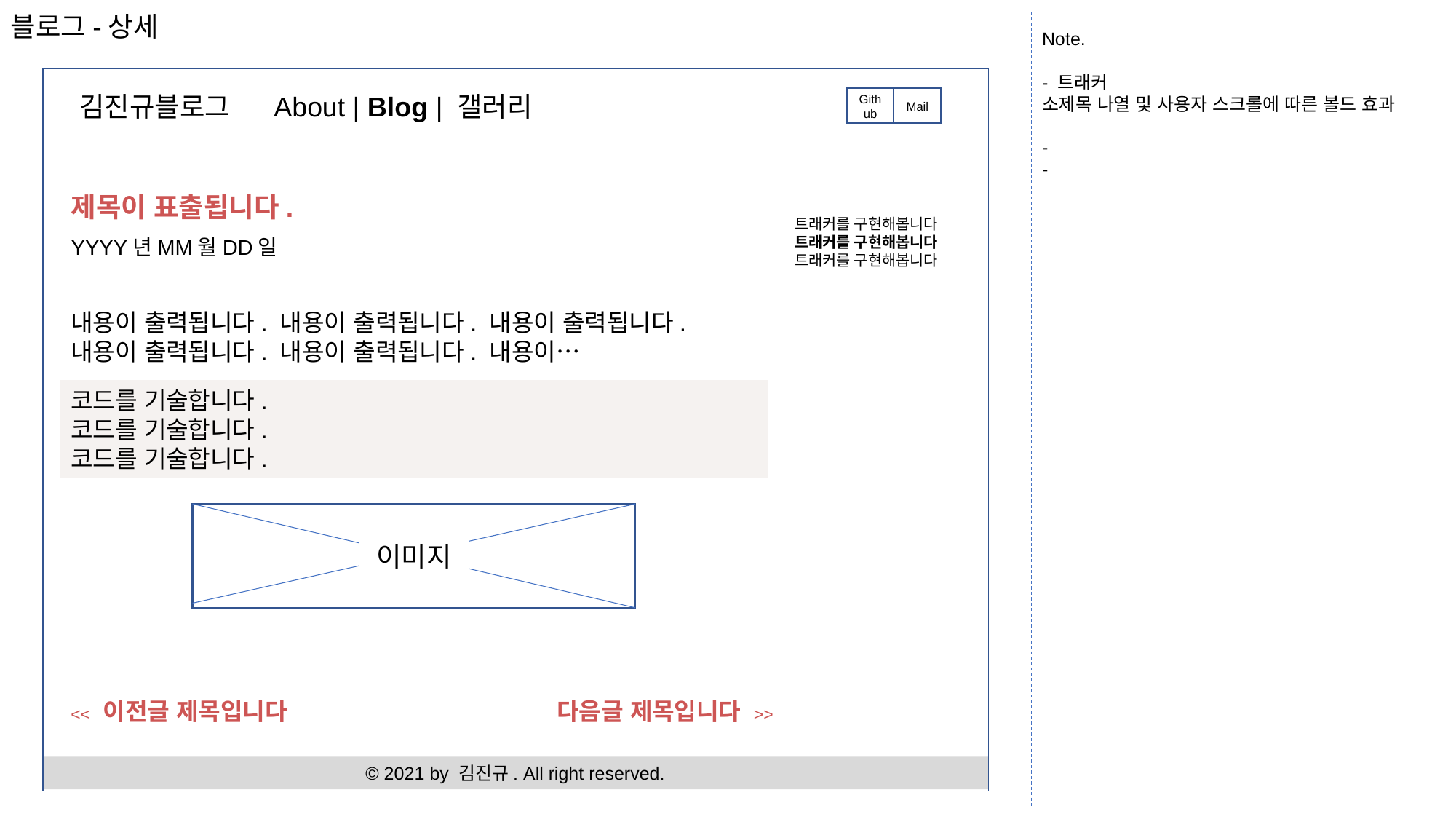

Note.

- 트래커
소제목 나열 및 사용자 스크롤에 따른 볼드 효과

-
-

블로그-상세

김진규블로그
About | Blog | 갤러리
Github
Mail
제목이 표출됩니다.
트래커를 구현해봅니다
트래커를 구현해봅니다
트래커를 구현해봅니다
YYYY년MM월DD일
내용이 출력됩니다. 내용이 출력됩니다. 내용이 출력됩니다. 내용이 출력됩니다. 내용이 출력됩니다. 내용이…
코드를 기술합니다.
코드를 기술합니다.
코드를 기술합니다.

이미지
<< 이전글 제목입니다
다음글 제목입니다 >>
© 2021 by 김진규. All right reserved.